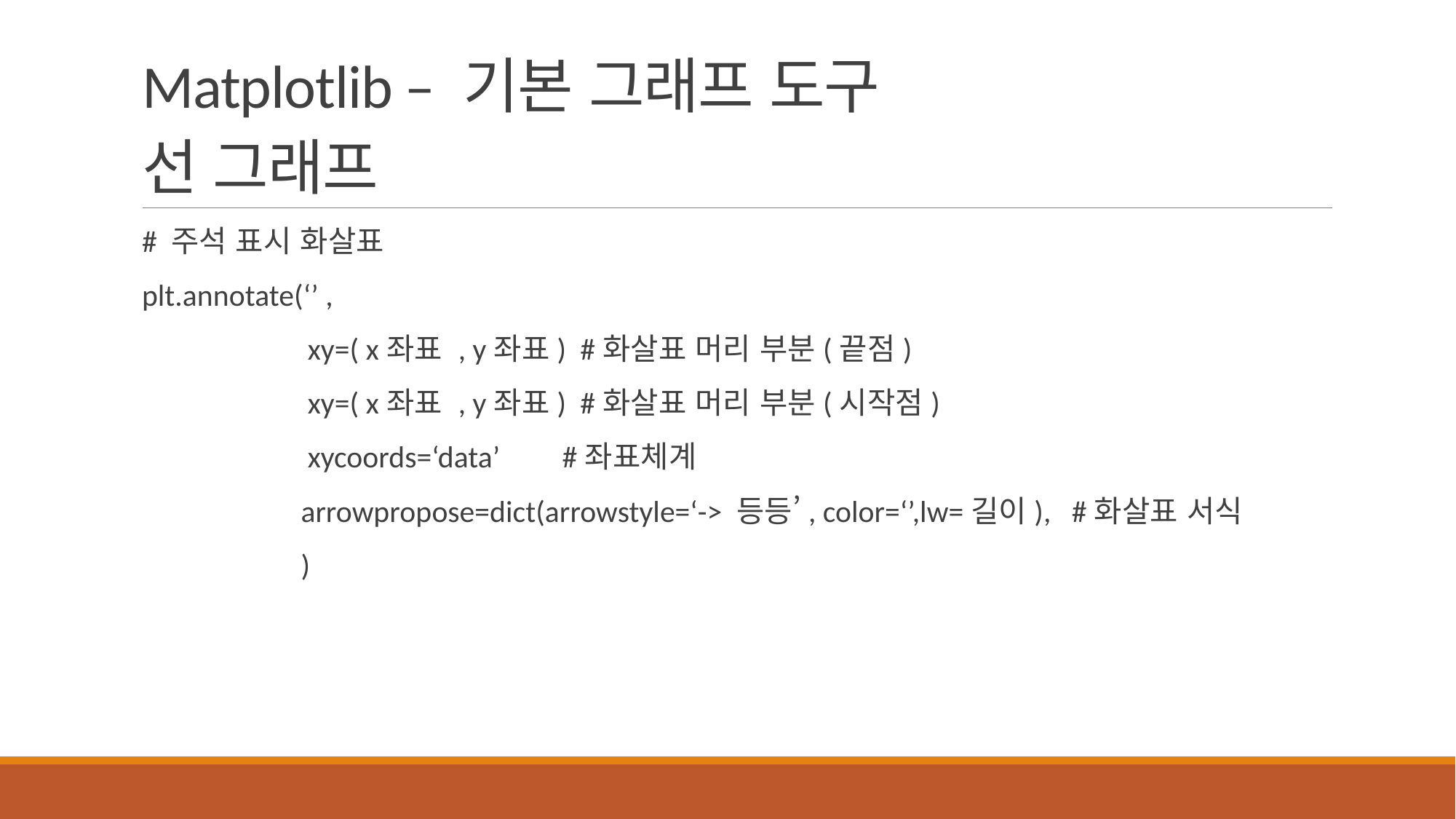

# Matplotlib – 기본 그래프 도구 선 그래프
# 주석 표시 화살표
plt.annotate(‘’ ,
                        xy=( x좌표 , y좌표)  #화살표 머리 부분(끝점)
                        xy=( x좌표 , y좌표)  #화살표 머리 부분(시작점)
                        xycoords=‘data’         #좌표체계
                       arrowpropose=dict(arrowstyle=‘-> 등등’, color=‘’,lw=길이),   #화살표 서식
                       )